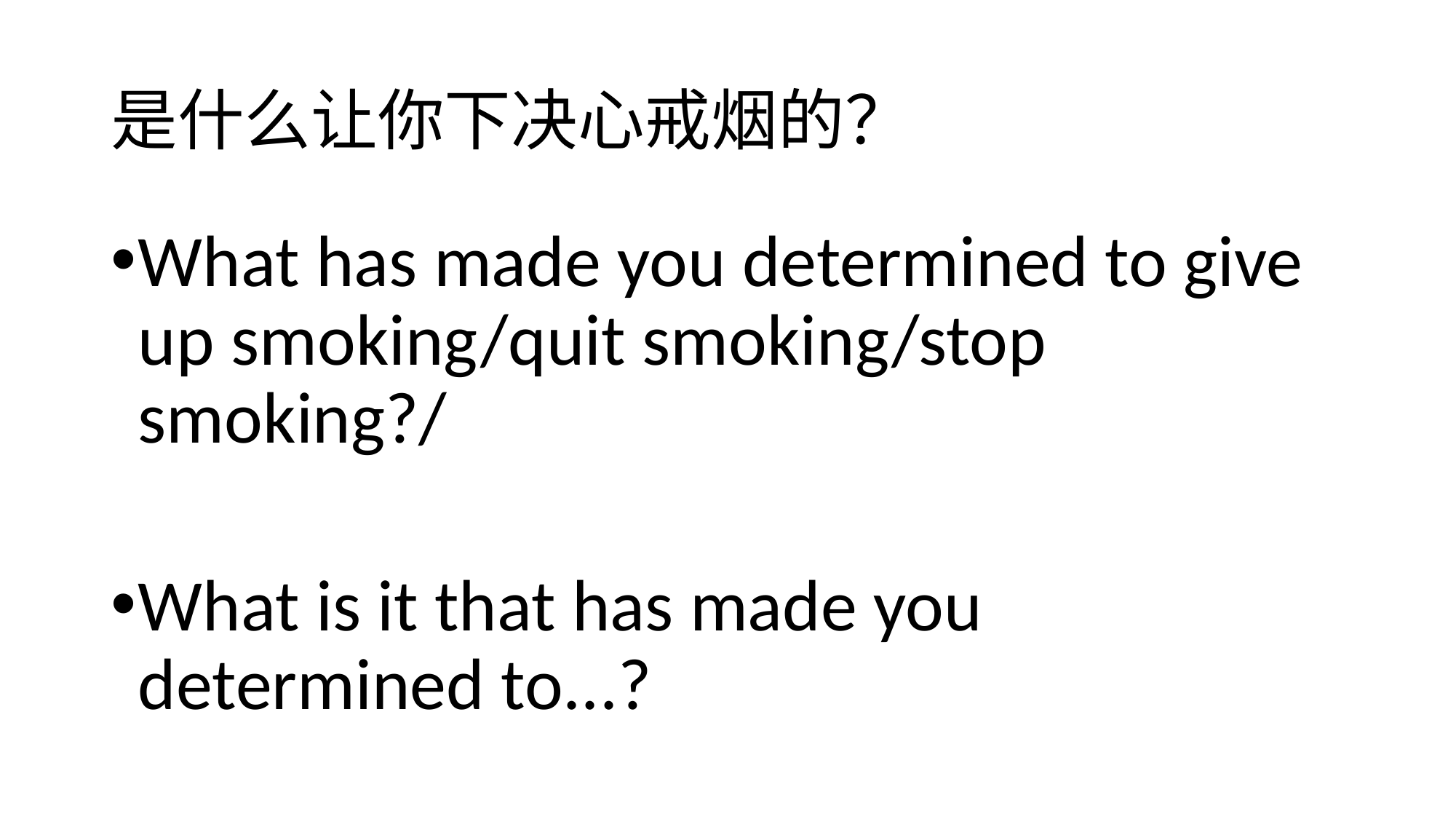

# 是什么让你下决心戒烟的？
What has made you determined to give up smoking/quit smoking/stop smoking?/

What is it that has made you determined to...?